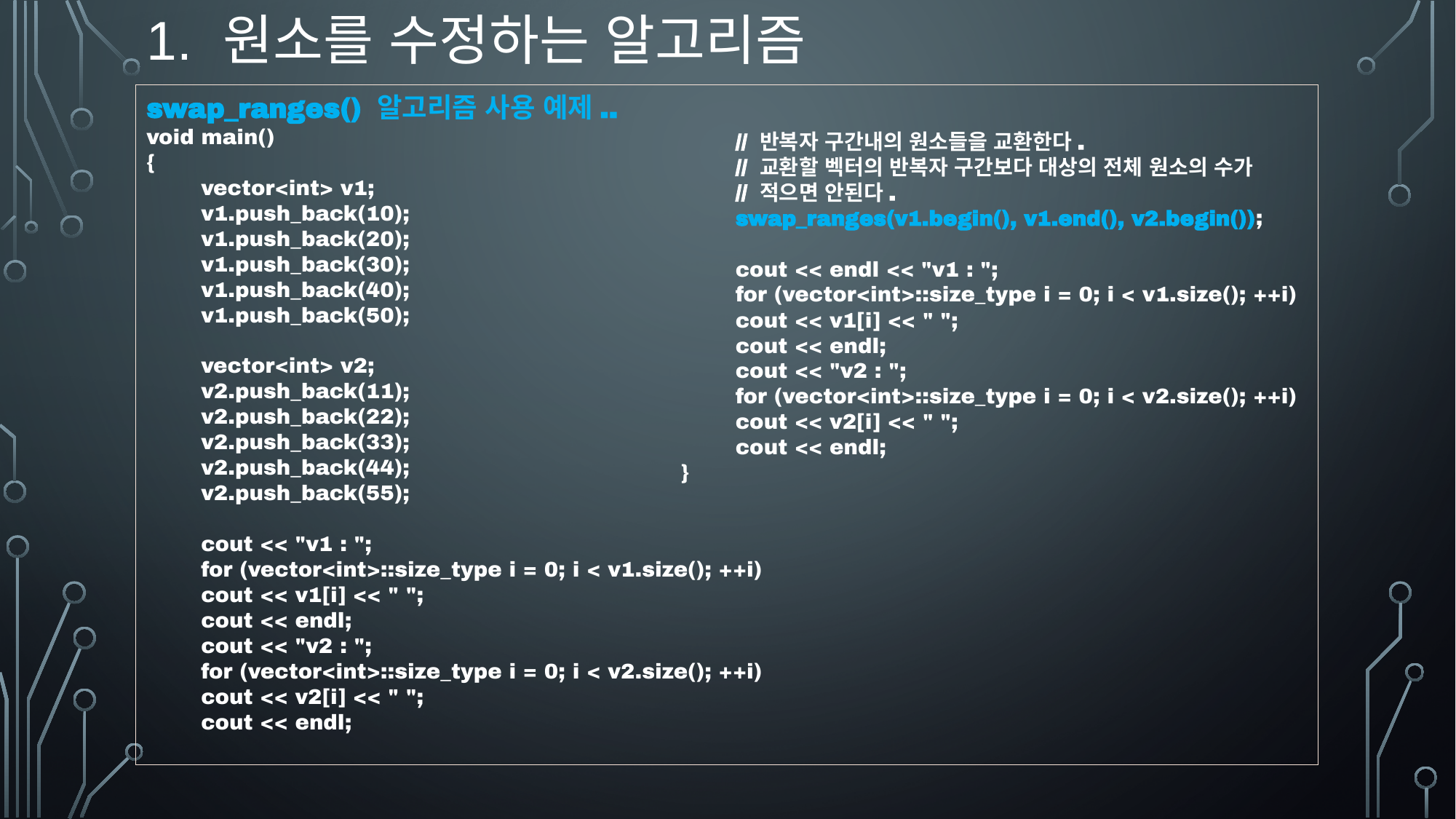

# 1. 원소를 수정하는 알고리즘
swap_ranges() 알고리즘 사용 예제..
void main()
{
vector<int> v1;
v1.push_back(10);
v1.push_back(20);
v1.push_back(30);
v1.push_back(40);
v1.push_back(50);

vector<int> v2;
v2.push_back(11);
v2.push_back(22);
v2.push_back(33);
v2.push_back(44);
v2.push_back(55);

cout << "v1 : ";
for (vector<int>::size_type i = 0; i < v1.size(); ++i)
cout << v1[i] << " ";
cout << endl;
cout << "v2 : ";
for (vector<int>::size_type i = 0; i < v2.size(); ++i)
cout << v2[i] << " ";
cout << endl;

// 반복자 구간내의 원소들을 교환한다.
// 교환할 벡터의 반복자 구간보다 대상의 전체 원소의 수가
// 적으면 안된다.
swap_ranges(v1.begin(), v1.end(), v2.begin());

cout << endl << "v1 : ";
for (vector<int>::size_type i = 0; i < v1.size(); ++i)
cout << v1[i] << " ";
cout << endl;
cout << "v2 : ";
for (vector<int>::size_type i = 0; i < v2.size(); ++i)
cout << v2[i] << " ";
cout << endl;
}